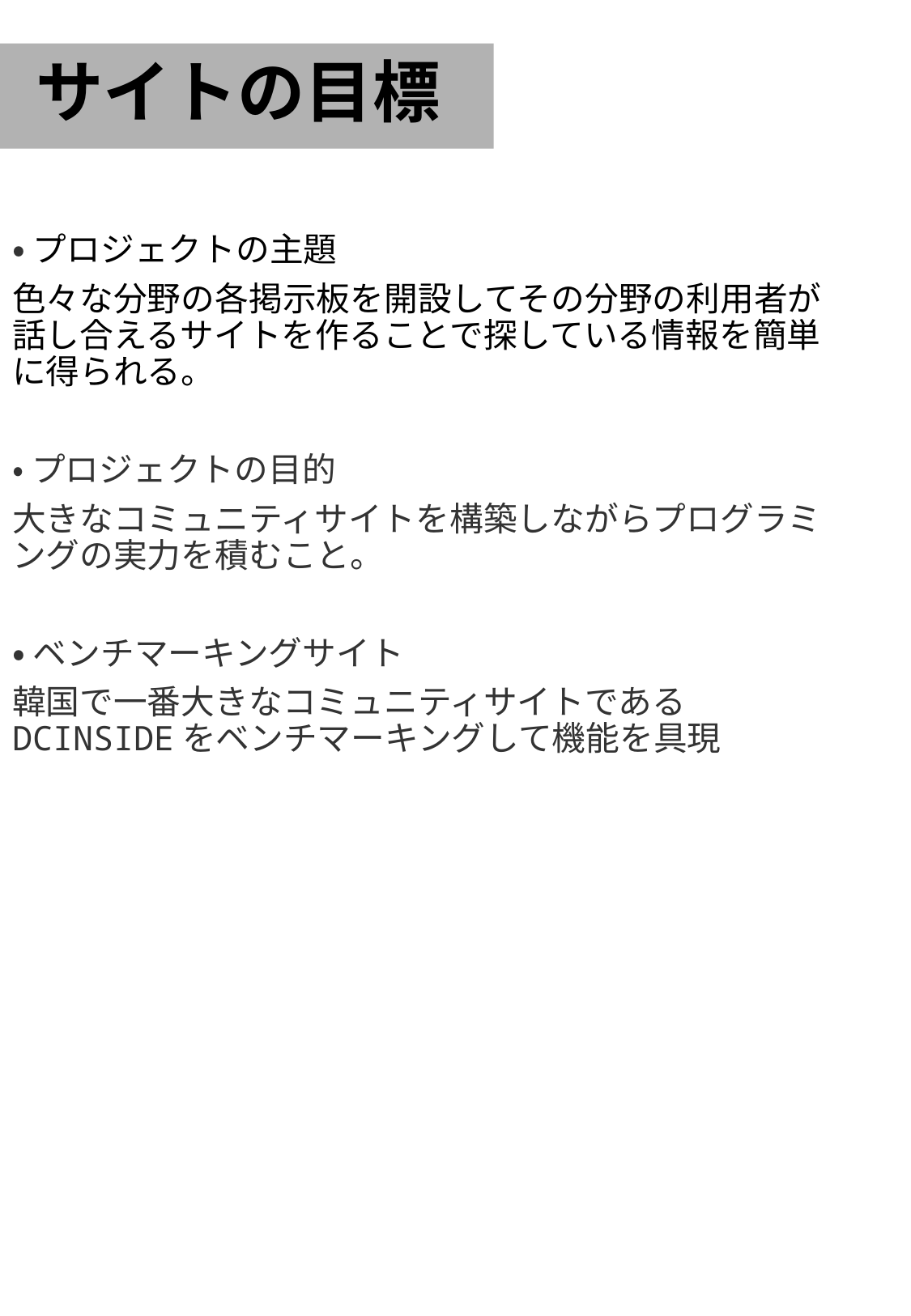

サイトの目標

•プロジェクトの主題
色々な分野の各掲示板を開設してその分野の利用者が話し合えるサイトを作ることで探している情報を簡単に得られる。

•プロジェクトの目的
大きなコミュニティサイトを構築しながらプログラミングの実力を積むこと。

•ベンチマーキングサイト
韓国で一番大きなコミュニティサイトであるDCINSIDEをベンチマーキングして機能を具現